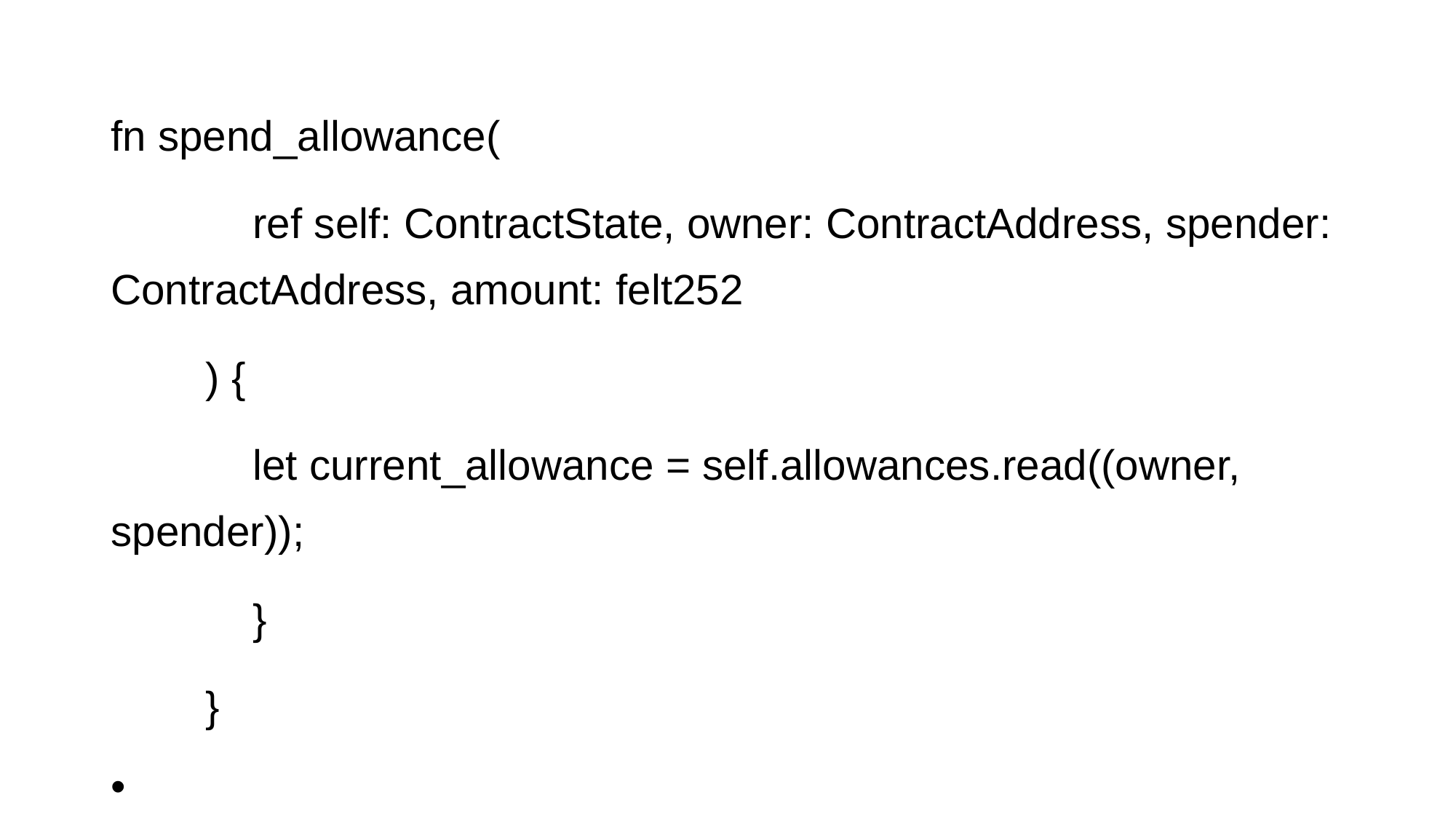

fn spend_allowance(
            ref self: ContractState, owner: ContractAddress, spender: ContractAddress, amount: felt252
        ) {
            let current_allowance = self.allowances.read((owner, spender));
            }
        }

fn approve_helper(
            ref self: ContractState, owner: ContractAddress, spender: ContractAddress, amount: felt252
        ) {
            assert(!spender.is_zero(), 'ERC20: approve from 0');
            self.allowances.write((owner, spender), amount);
            self.emit(Approval { owner, spender, value: amount });
        }
授权的方法类为 对allowances 权限列表的操作